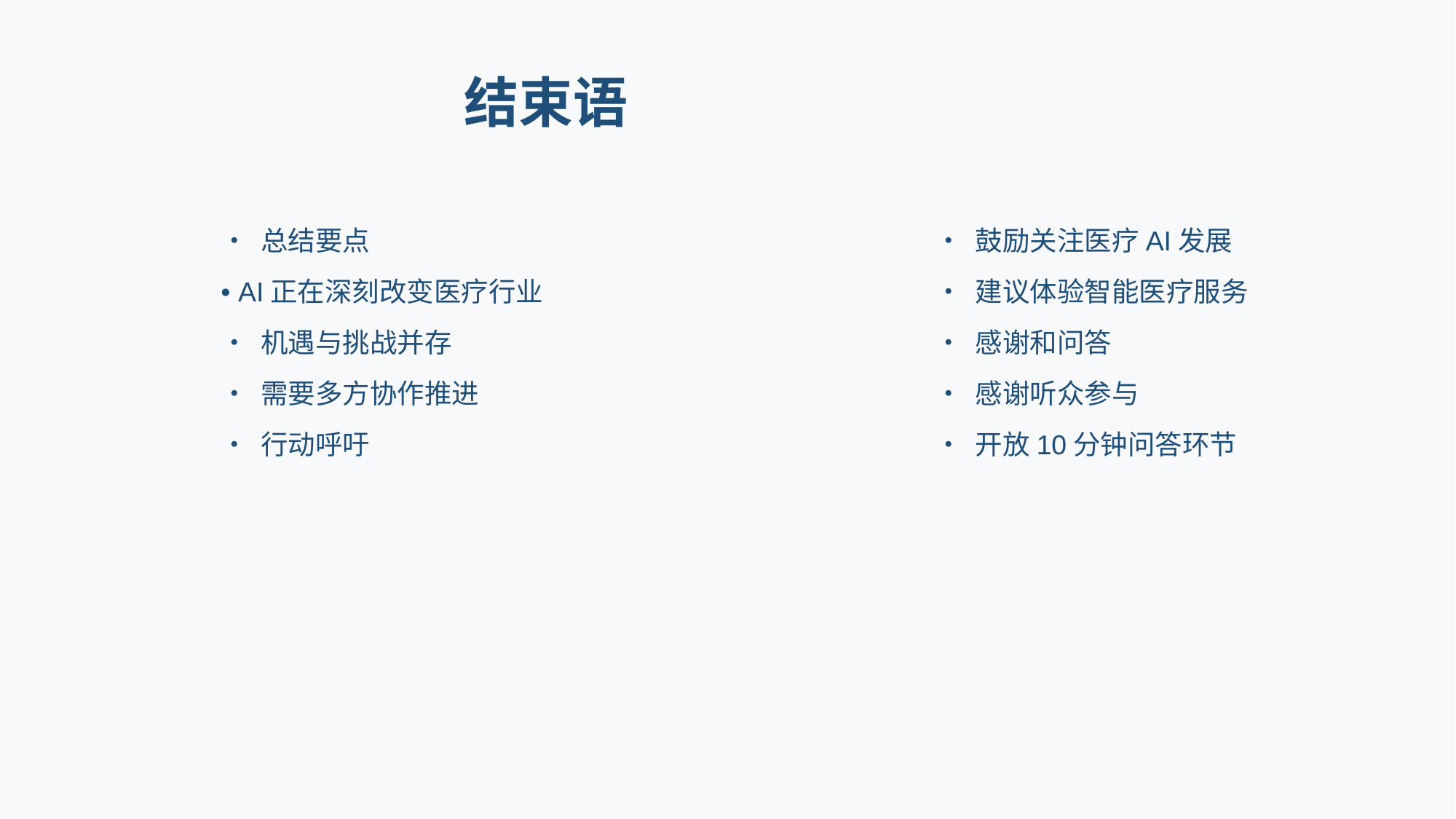

# 结束语

• 总结要点
• AI正在深刻改变医疗行业
• 机遇与挑战并存
• 需要多方协作推进
• 行动呼吁
• 鼓励关注医疗AI发展
• 建议体验智能医疗服务
• 感谢和问答
• 感谢听众参与
• 开放10分钟问答环节